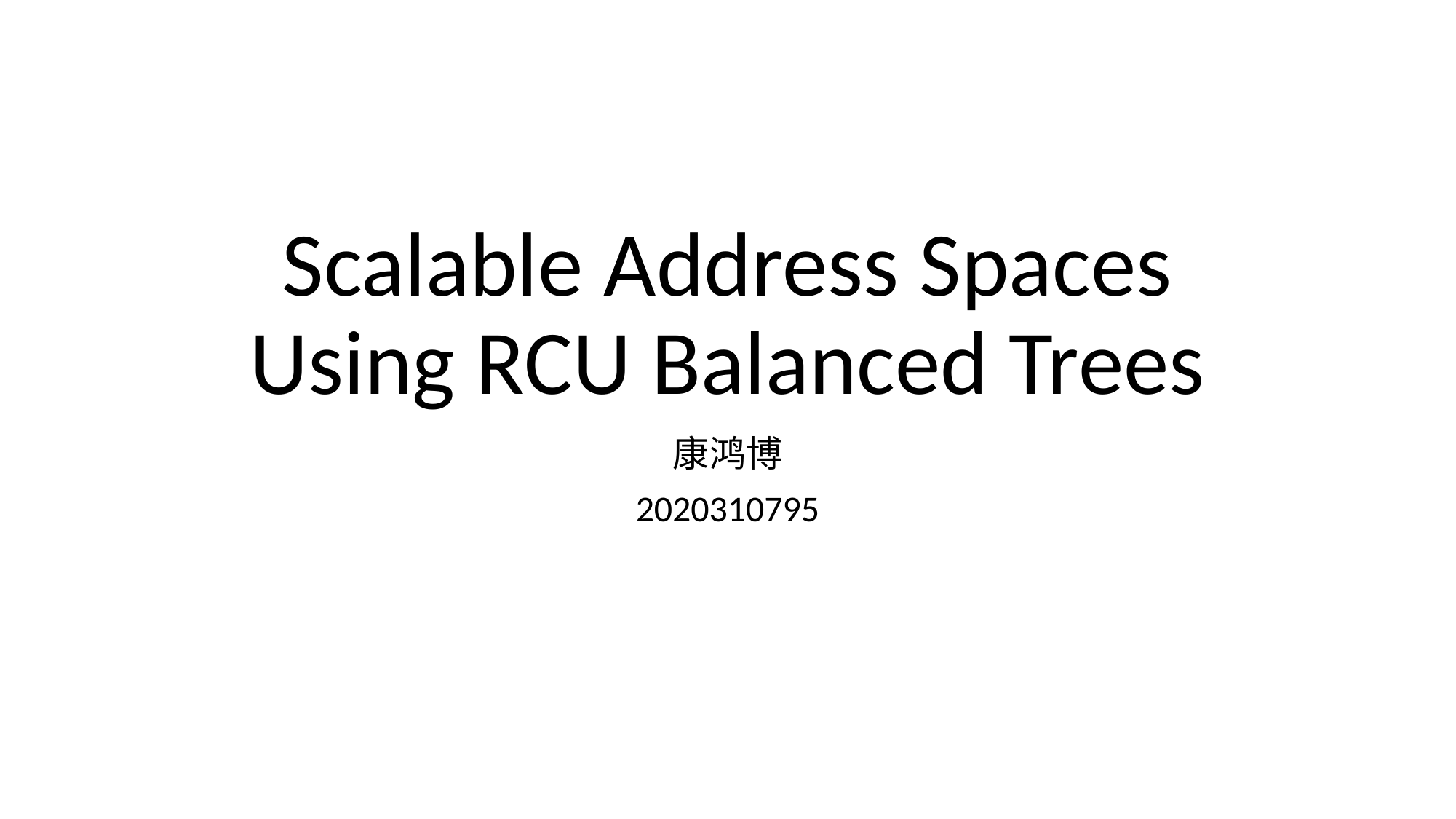

# Scalable Address Spaces Using RCU Balanced Trees
康鸿博
2020310795